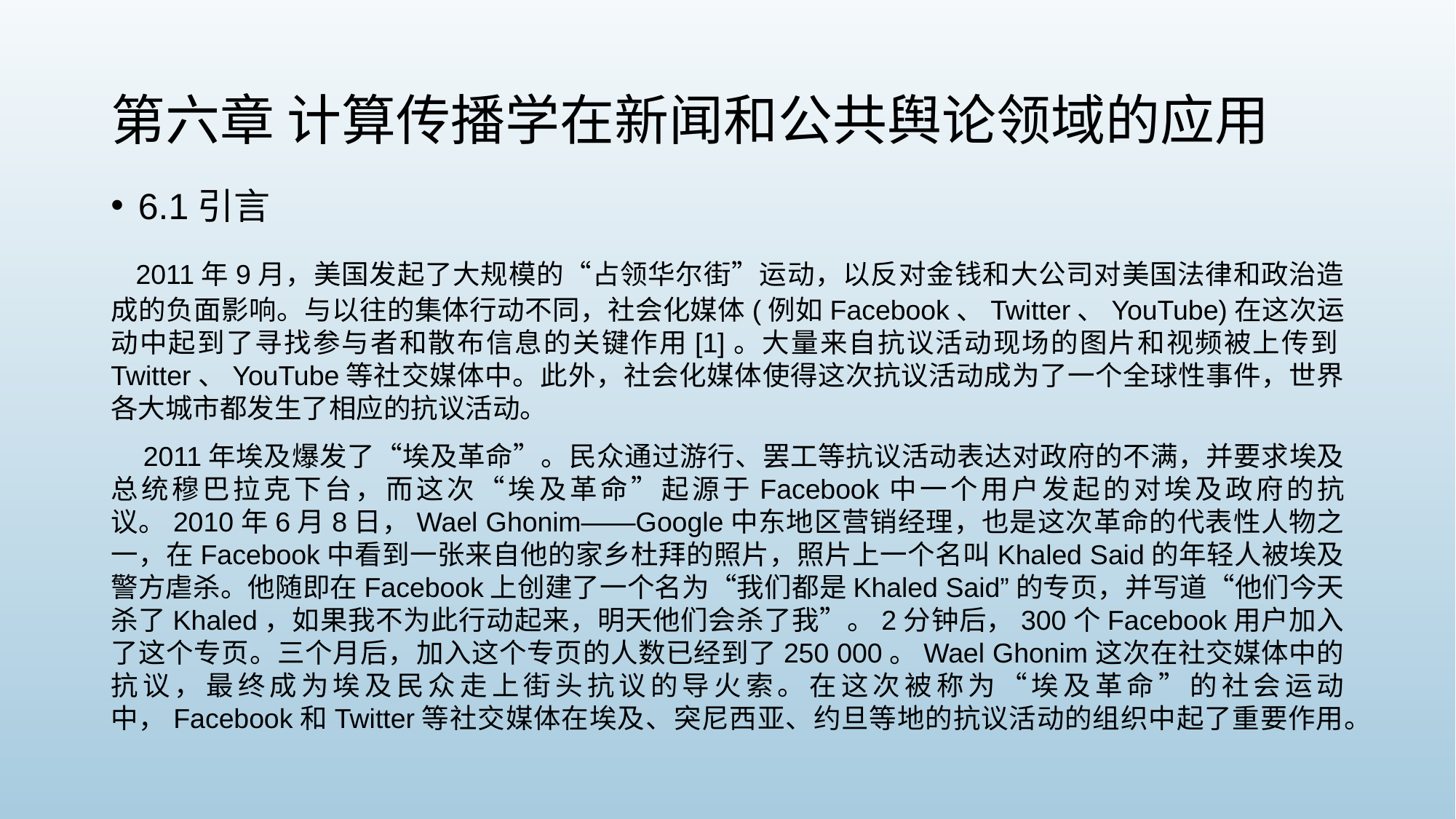

# 第六章 计算传播学在新闻和公共舆论领域的应用
6.1引言
  2011年9月，美国发起了大规模的“占领华尔街”运动，以反对金钱和大公司对美国法律和政治造成的负面影响。与以往的集体行动不同，社会化媒体(例如Facebook、Twitter、YouTube)在这次运动中起到了寻找参与者和散布信息的关键作用[1]。大量来自抗议活动现场的图片和视频被上传到Twitter、YouTube等社交媒体中。此外，社会化媒体使得这次抗议活动成为了一个全球性事件，世界各大城市都发生了相应的抗议活动。
    2011年埃及爆发了“埃及革命”。民众通过游行、罢工等抗议活动表达对政府的不满，并要求埃及总统穆巴拉克下台，而这次“埃及革命”起源于Facebook中一个用户发起的对埃及政府的抗议。2010年6月8日，Wael Ghonim——Google中东地区营销经理，也是这次革命的代表性人物之一，在Facebook中看到一张来自他的家乡杜拜的照片，照片上一个名叫Khaled Said的年轻人被埃及警方虐杀。他随即在Facebook上创建了一个名为“我们都是Khaled Said”的专页，并写道“他们今天杀了Khaled，如果我不为此行动起来，明天他们会杀了我”。2分钟后，300个Facebook用户加入了这个专页。三个月后，加入这个专页的人数已经到了250 000。Wael Ghonim这次在社交媒体中的抗议，最终成为埃及民众走上街头抗议的导火索。在这次被称为“埃及革命”的社会运动中，Facebook和Twitter等社交媒体在埃及、突尼西亚、约旦等地的抗议活动的组织中起了重要作用。